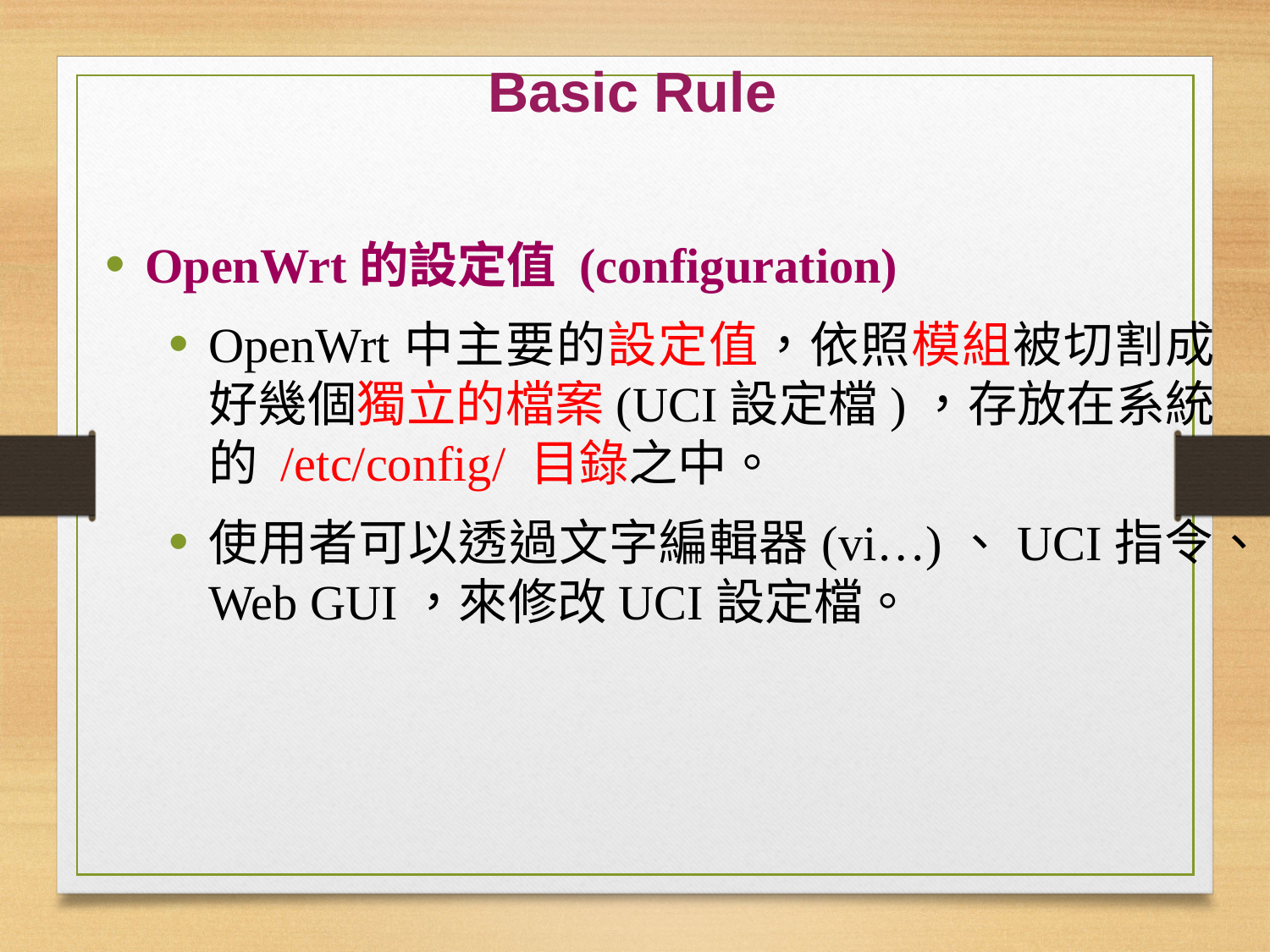

Basic Rule

OpenWrt的設定值 (configuration)
OpenWrt中主要的設定值，依照模組被切割成好幾個獨立的檔案(UCI設定檔)，存放在系統的 /etc/config/ 目錄之中。
使用者可以透過文字編輯器(vi…)、UCI指令、Web GUI，來修改UCI設定檔。